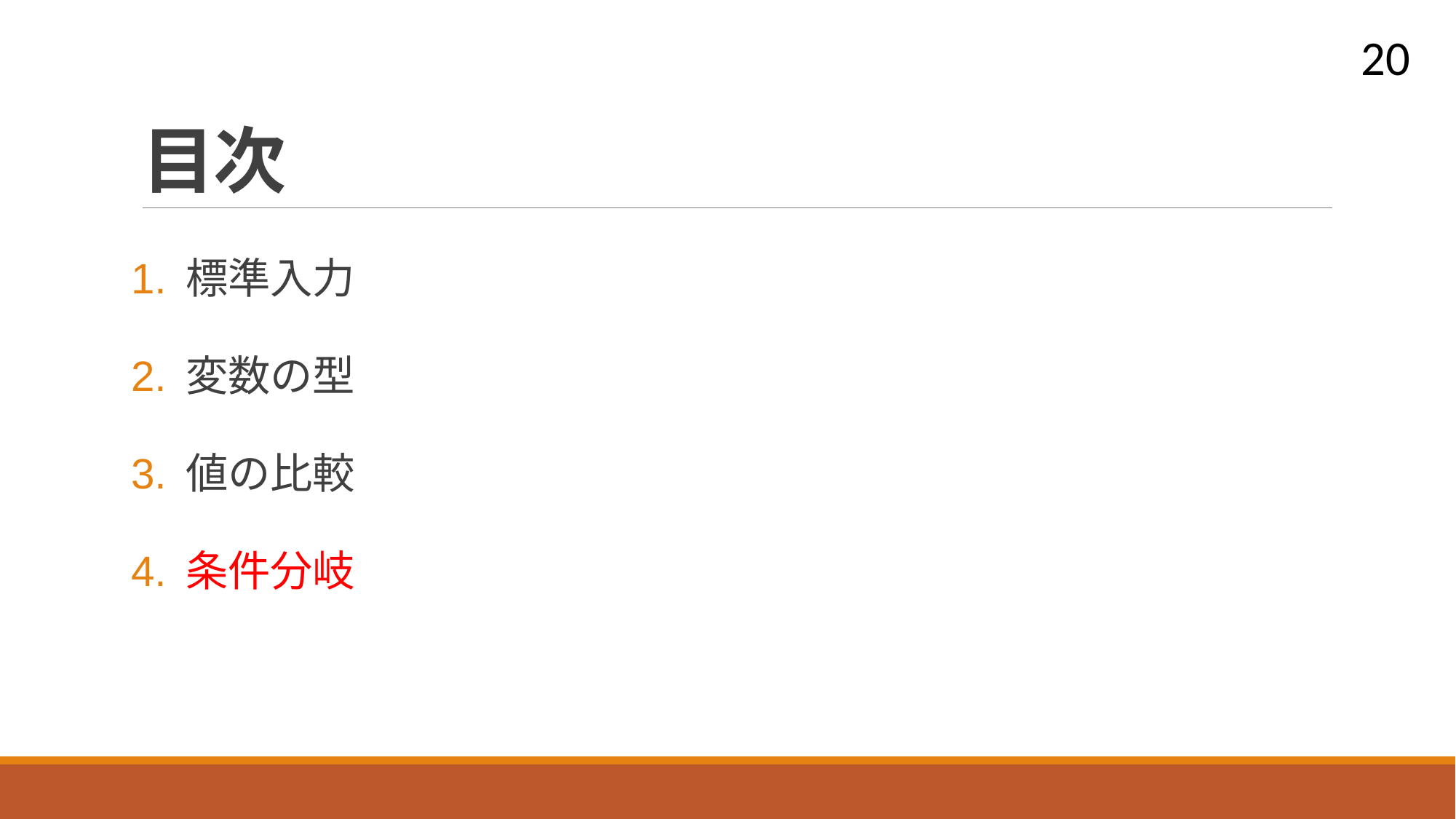

# 目次
20
標準入力
変数の型
値の比較
条件分岐